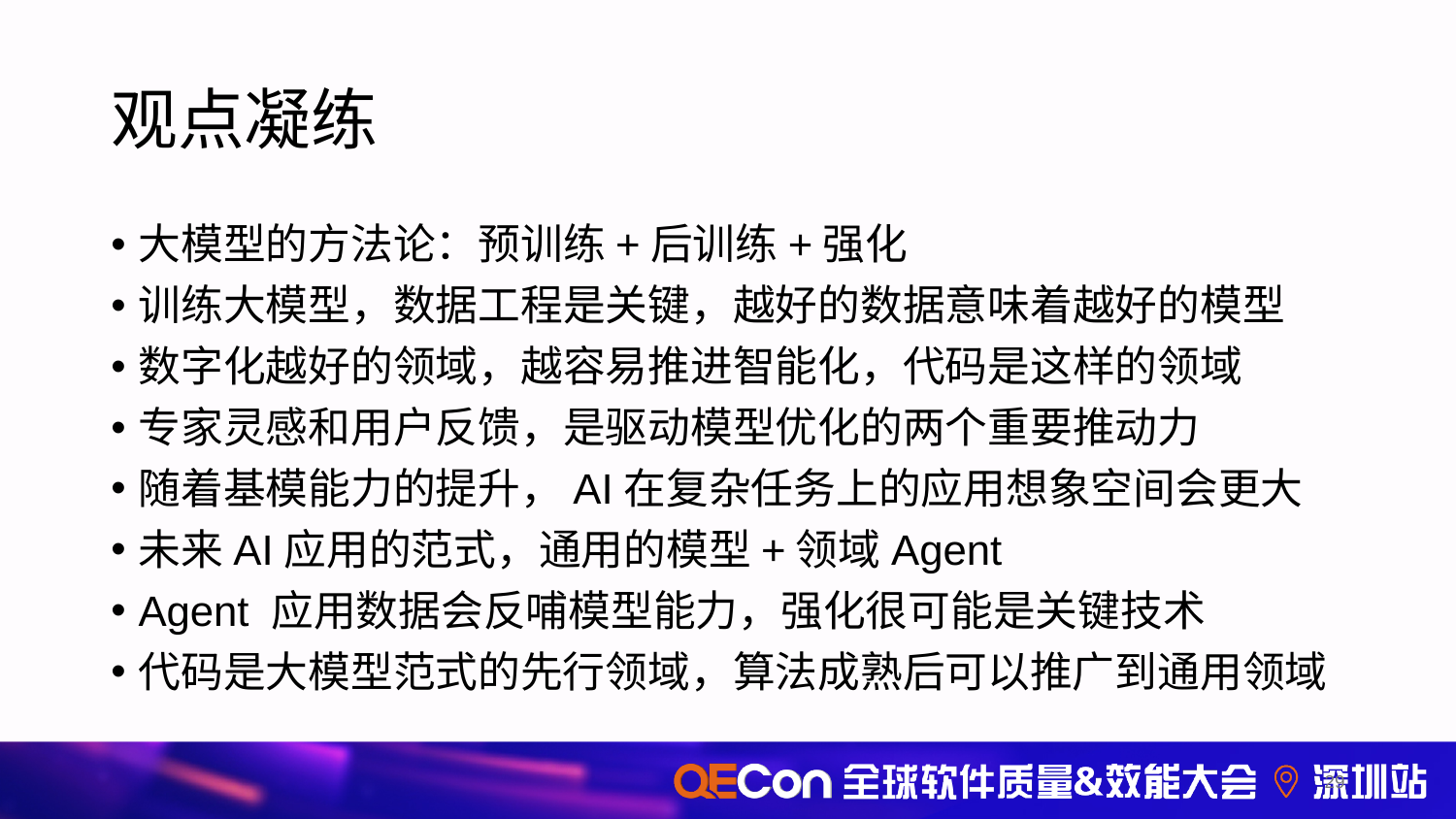

# 观点凝练
大模型的方法论：预训练+后训练+强化
训练大模型，数据工程是关键，越好的数据意味着越好的模型
数字化越好的领域，越容易推进智能化，代码是这样的领域
专家灵感和用户反馈，是驱动模型优化的两个重要推动力
随着基模能力的提升，AI在复杂任务上的应用想象空间会更大
未来AI应用的范式，通用的模型+领域Agent
Agent 应用数据会反哺模型能力，强化很可能是关键技术
代码是大模型范式的先行领域，算法成熟后可以推广到通用领域

29